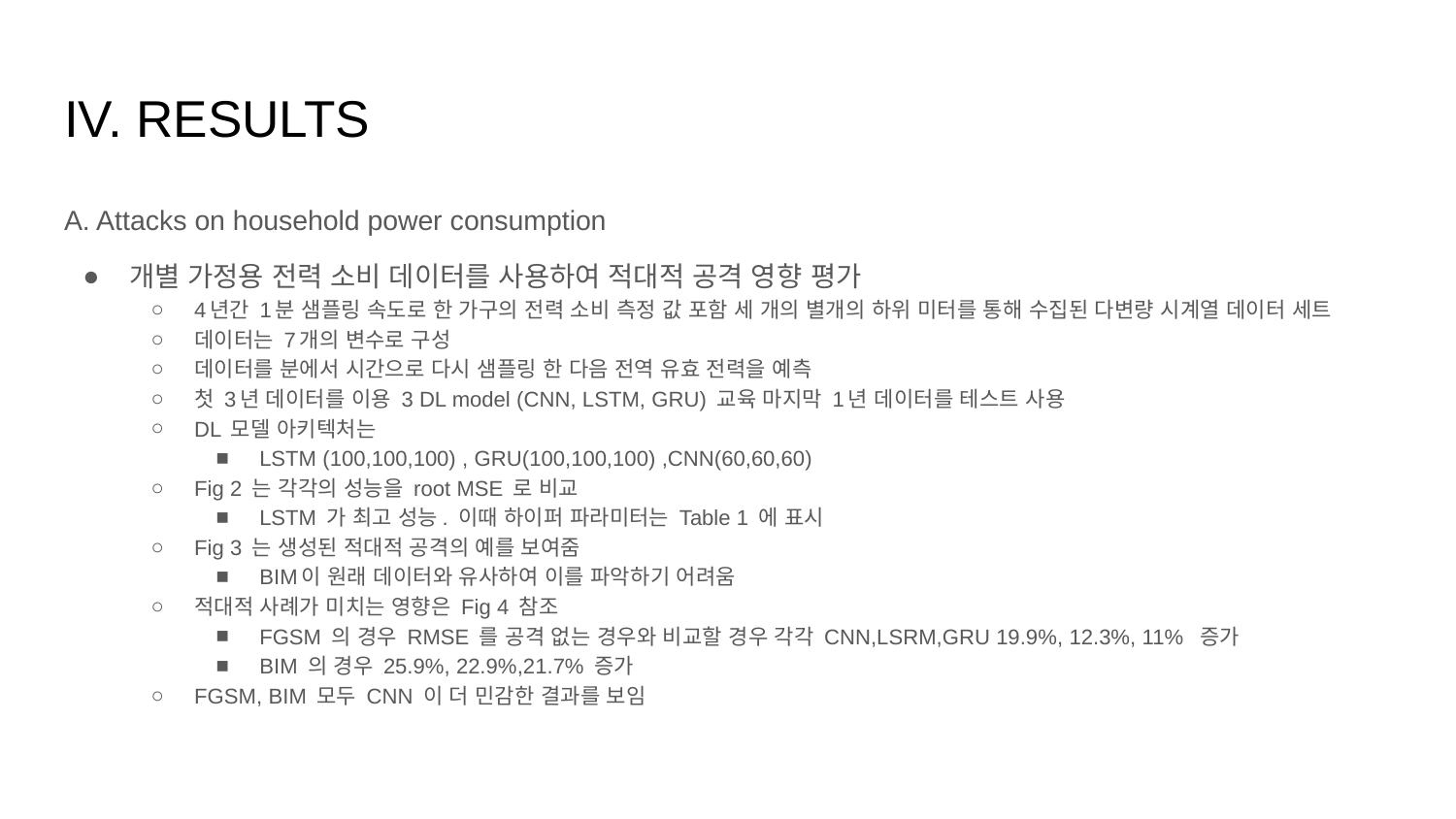

# IV. RESULTS
A. Attacks on household power consumption
개별 가정용 전력 소비 데이터를 사용하여 적대적 공격 영향 평가
4년간 1분 샘플링 속도로 한 가구의 전력 소비 측정 값 포함 세 개의 별개의 하위 미터를 통해 수집된 다변량 시계열 데이터 세트
데이터는 7개의 변수로 구성
데이터를 분에서 시간으로 다시 샘플링 한 다음 전역 유효 전력을 예측
첫 3년 데이터를 이용 3 DL model (CNN, LSTM, GRU) 교육 마지막 1년 데이터를 테스트 사용
DL 모델 아키텍처는
LSTM (100,100,100) , GRU(100,100,100) ,CNN(60,60,60)
Fig 2 는 각각의 성능을 root MSE 로 비교
LSTM 가 최고 성능. 이때 하이퍼 파라미터는 Table 1 에 표시
Fig 3 는 생성된 적대적 공격의 예를 보여줌
BIM이 원래 데이터와 유사하여 이를 파악하기 어려움
적대적 사례가 미치는 영향은 Fig 4 참조
FGSM 의 경우 RMSE 를 공격 없는 경우와 비교할 경우 각각 CNN,LSRM,GRU 19.9%, 12.3%, 11%  증가
BIM 의 경우 25.9%, 22.9%,21.7% 증가
FGSM, BIM 모두 CNN 이 더 민감한 결과를 보임